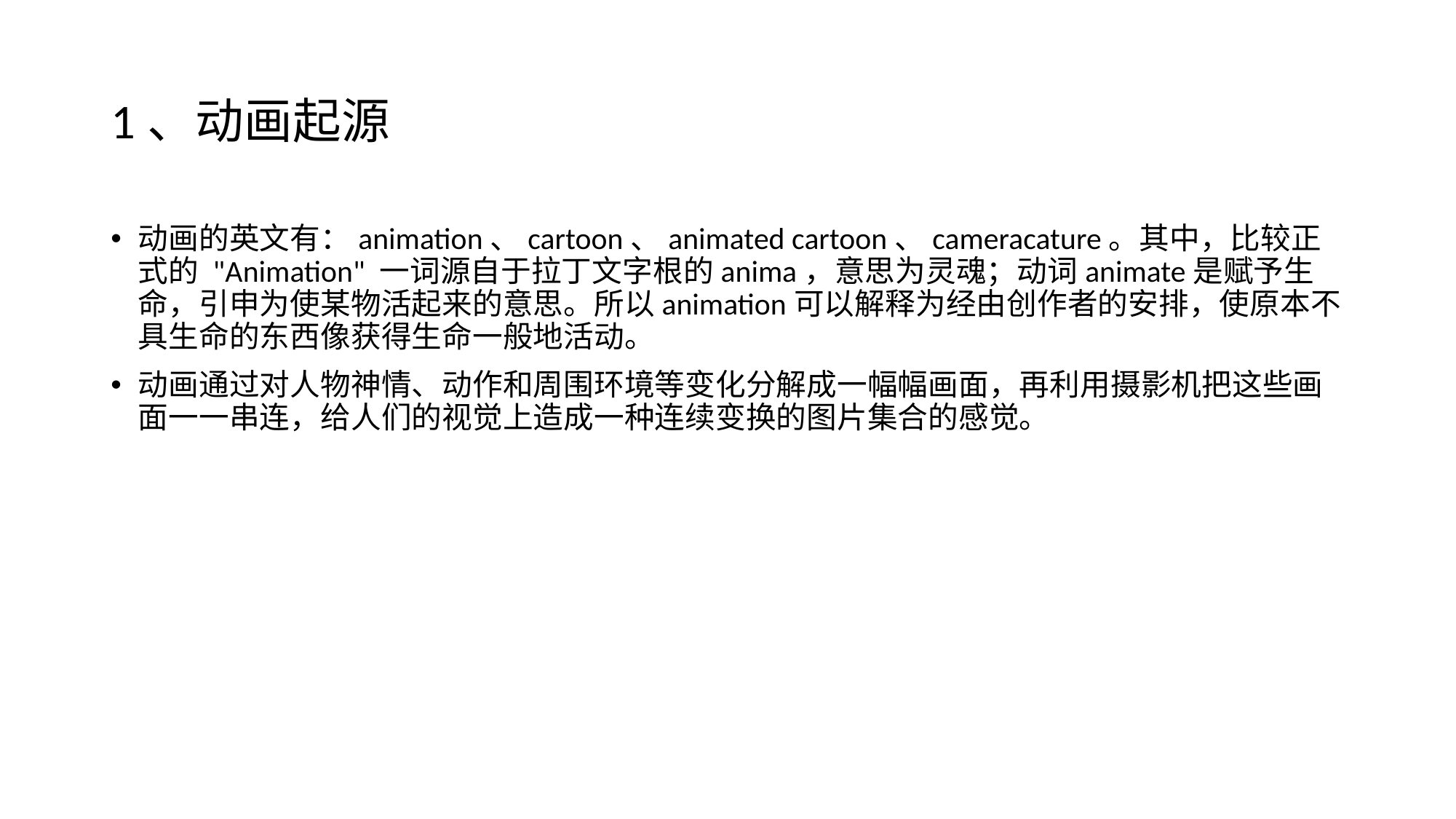

# 1、动画起源
动画的英文有：animation、cartoon、animated cartoon、cameracature。其中，比较正式的 "Animation" 一词源自于拉丁文字根的anima，意思为灵魂；动词animate是赋予生命，引申为使某物活起来的意思。所以animation可以解释为经由创作者的安排，使原本不具生命的东西像获得生命一般地活动。
动画通过对人物神情、动作和周围环境等变化分解成一幅幅画面，再利用摄影机把这些画面一一串连，给人们的视觉上造成一种连续变换的图片集合的感觉。